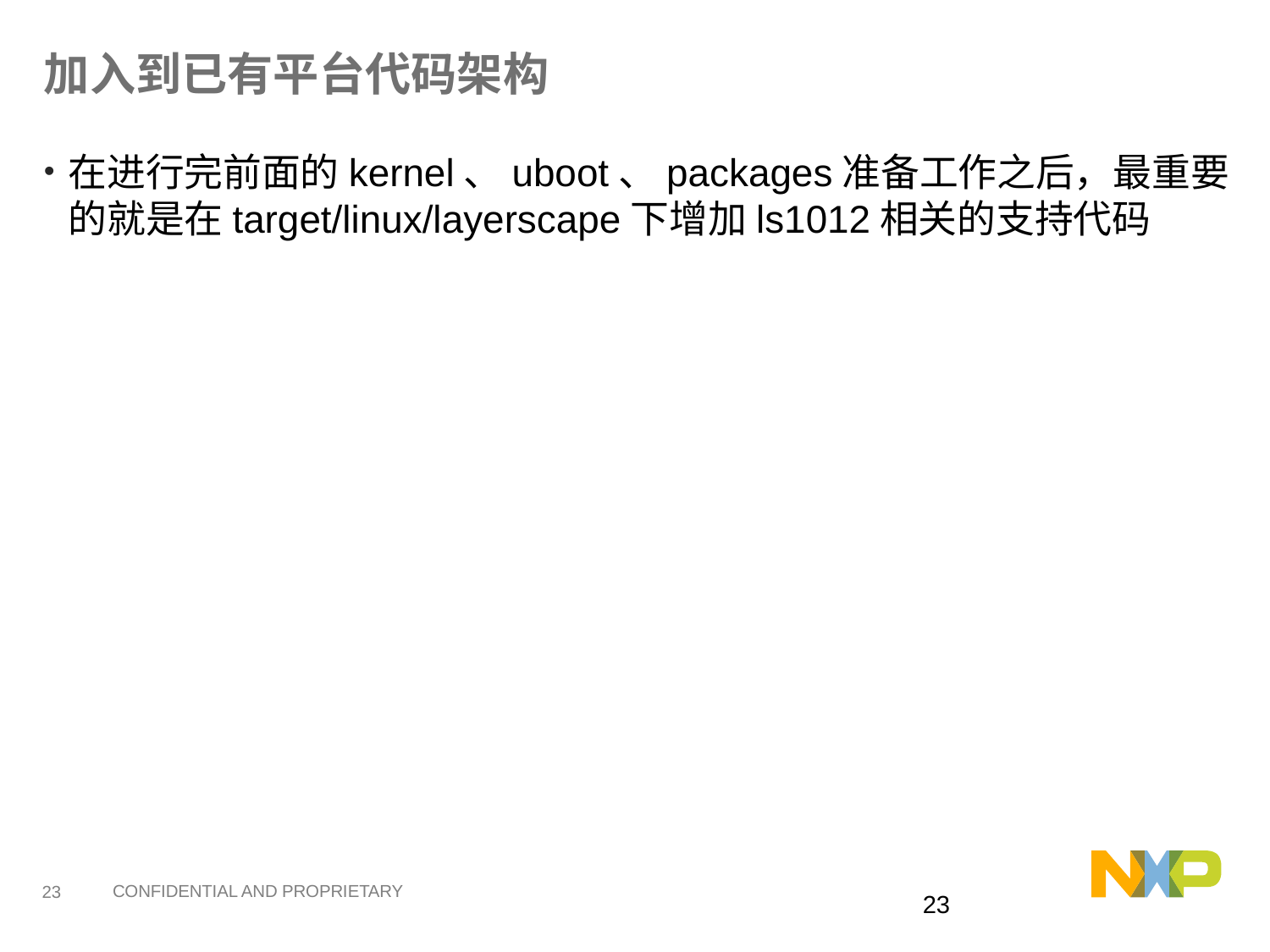

# 加入到已有平台代码架构
在进行完前面的kernel、uboot、packages准备工作之后，最重要的就是在target/linux/layerscape下增加ls1012相关的支持代码
23